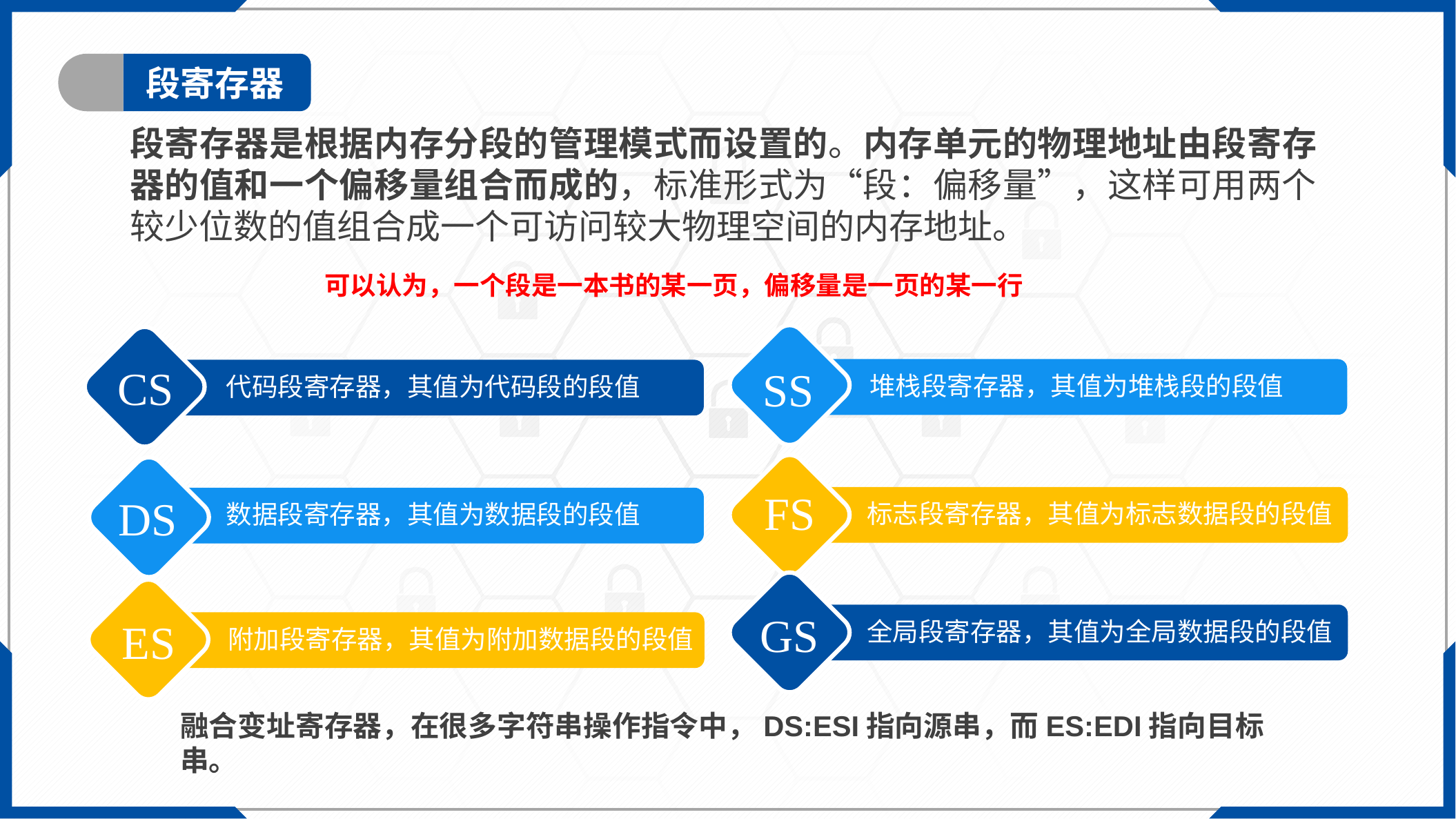

段寄存器
段寄存器是根据内存分段的管理模式而设置的。内存单元的物理地址由段寄存器的值和一个偏移量组合而成的，标准形式为“段：偏移量”，这样可用两个较少位数的值组合成一个可访问较大物理空间的内存地址。
可以认为，一个段是一本书的某一页，偏移量是一页的某一行

SS

堆栈段寄存器，其值为堆栈段的段值

CS

代码段寄存器，其值为代码段的段值

FS

标志段寄存器，其值为标志数据段的段值

DS

数据段寄存器，其值为数据段的段值

GS

全局段寄存器，其值为全局数据段的段值

ES

附加段寄存器，其值为附加数据段的段值
融合变址寄存器，在很多字符串操作指令中，DS:ESI指向源串，而ES:EDI指向目标串。